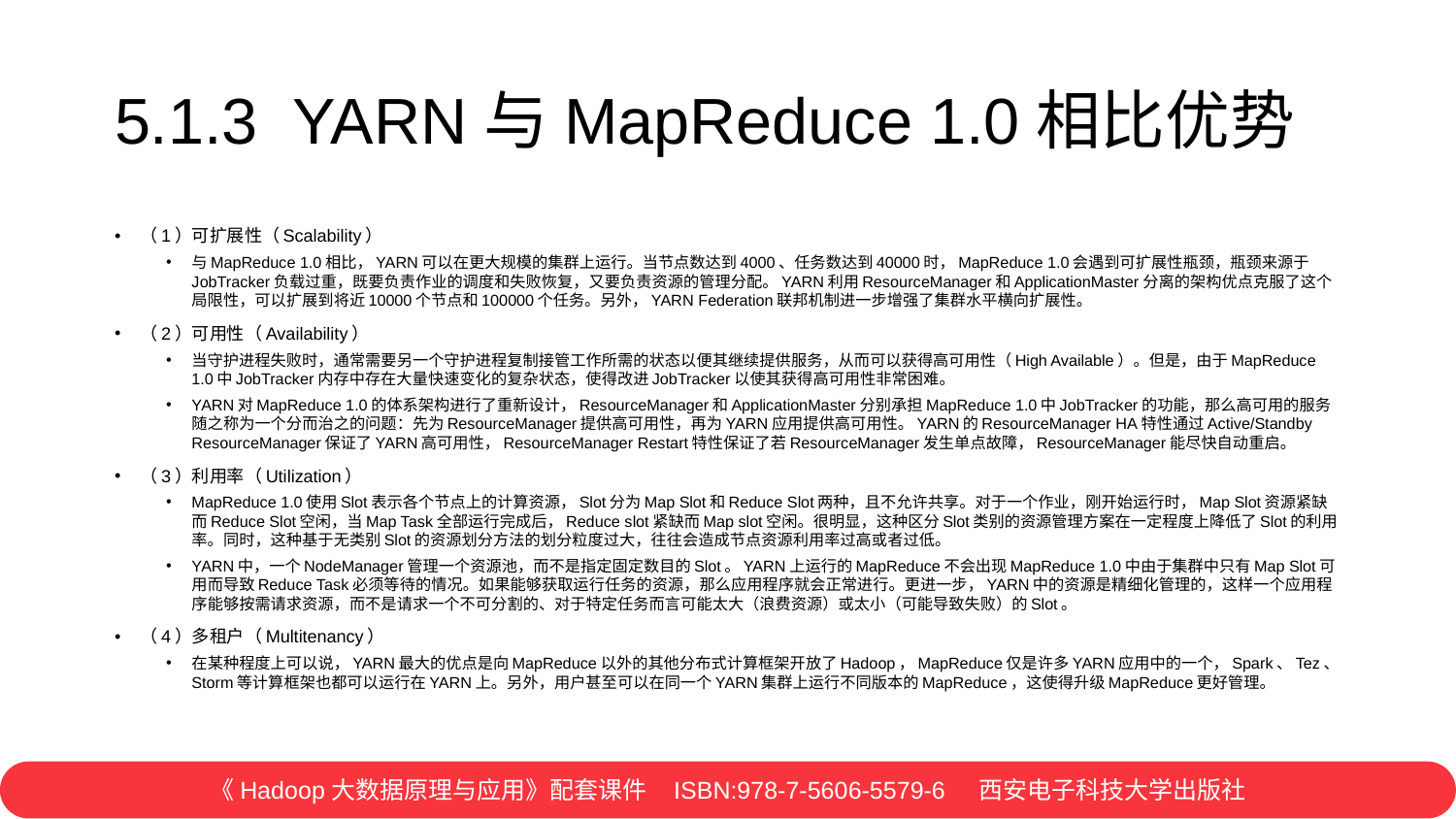

# 5.1.3  YARN与MapReduce 1.0相比优势
（1）可扩展性（Scalability）
与MapReduce 1.0相比，YARN可以在更大规模的集群上运行。当节点数达到4000、任务数达到40000时，MapReduce 1.0会遇到可扩展性瓶颈，瓶颈来源于JobTracker负载过重，既要负责作业的调度和失败恢复，又要负责资源的管理分配。YARN利用ResourceManager和ApplicationMaster分离的架构优点克服了这个局限性，可以扩展到将近10000个节点和100000个任务。另外，YARN Federation联邦机制进一步增强了集群水平横向扩展性。
（2）可用性（Availability）
当守护进程失败时，通常需要另一个守护进程复制接管工作所需的状态以便其继续提供服务，从而可以获得高可用性（High Available）。但是，由于MapReduce 1.0中JobTracker内存中存在大量快速变化的复杂状态，使得改进JobTracker以使其获得高可用性非常困难。
YARN对MapReduce 1.0的体系架构进行了重新设计，ResourceManager和ApplicationMaster分别承担MapReduce 1.0中JobTracker的功能，那么高可用的服务随之称为一个分而治之的问题：先为ResourceManager提供高可用性，再为YARN应用提供高可用性。YARN的ResourceManager HA特性通过Active/Standby ResourceManager保证了YARN高可用性，ResourceManager Restart特性保证了若ResourceManager发生单点故障，ResourceManager能尽快自动重启。
（3）利用率（Utilization）
MapReduce 1.0使用Slot表示各个节点上的计算资源，Slot分为Map Slot和Reduce Slot两种，且不允许共享。对于一个作业，刚开始运行时，Map Slot资源紧缺而Reduce Slot空闲，当Map Task全部运行完成后，Reduce slot紧缺而Map slot空闲。很明显，这种区分Slot类别的资源管理方案在一定程度上降低了Slot的利用率。同时，这种基于无类别Slot的资源划分方法的划分粒度过大，往往会造成节点资源利用率过高或者过低。
YARN中，一个NodeManager管理一个资源池，而不是指定固定数目的Slot。YARN上运行的MapReduce不会出现MapReduce 1.0中由于集群中只有Map Slot可用而导致Reduce Task必须等待的情况。如果能够获取运行任务的资源，那么应用程序就会正常进行。更进一步，YARN中的资源是精细化管理的，这样一个应用程序能够按需请求资源，而不是请求一个不可分割的、对于特定任务而言可能太大（浪费资源）或太小（可能导致失败）的Slot。
（4）多租户（Multitenancy）
在某种程度上可以说，YARN最大的优点是向MapReduce以外的其他分布式计算框架开放了Hadoop，MapReduce仅是许多YARN应用中的一个，Spark、Tez、Storm等计算框架也都可以运行在YARN上。另外，用户甚至可以在同一个YARN集群上运行不同版本的MapReduce，这使得升级MapReduce更好管理。